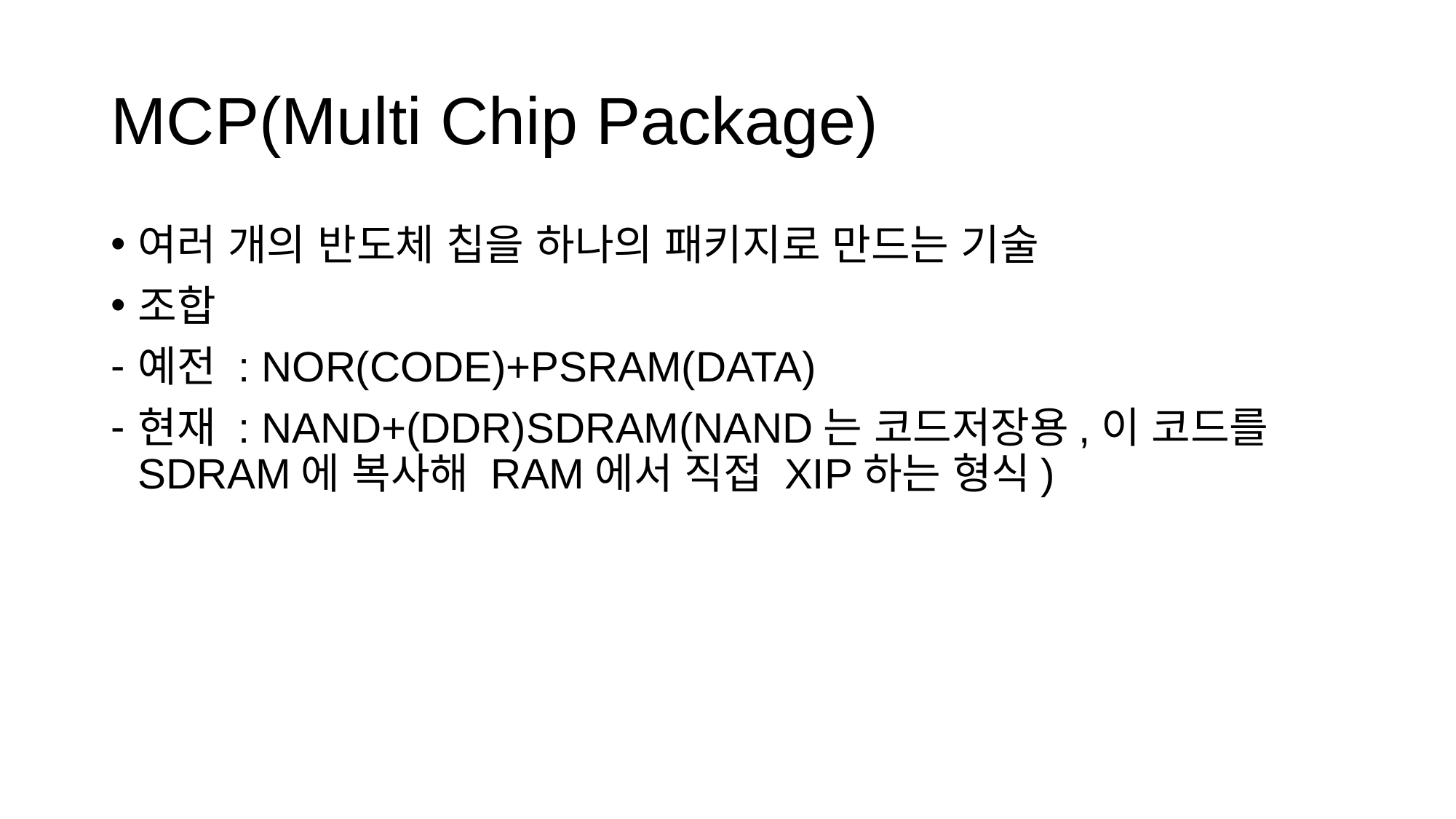

# MCP(Multi Chip Package)
여러 개의 반도체 칩을 하나의 패키지로 만드는 기술
조합
예전 : NOR(CODE)+PSRAM(DATA)
현재 : NAND+(DDR)SDRAM(NAND는 코드저장용,이 코드를 SDRAM에 복사해 RAM에서 직접 XIP하는 형식)